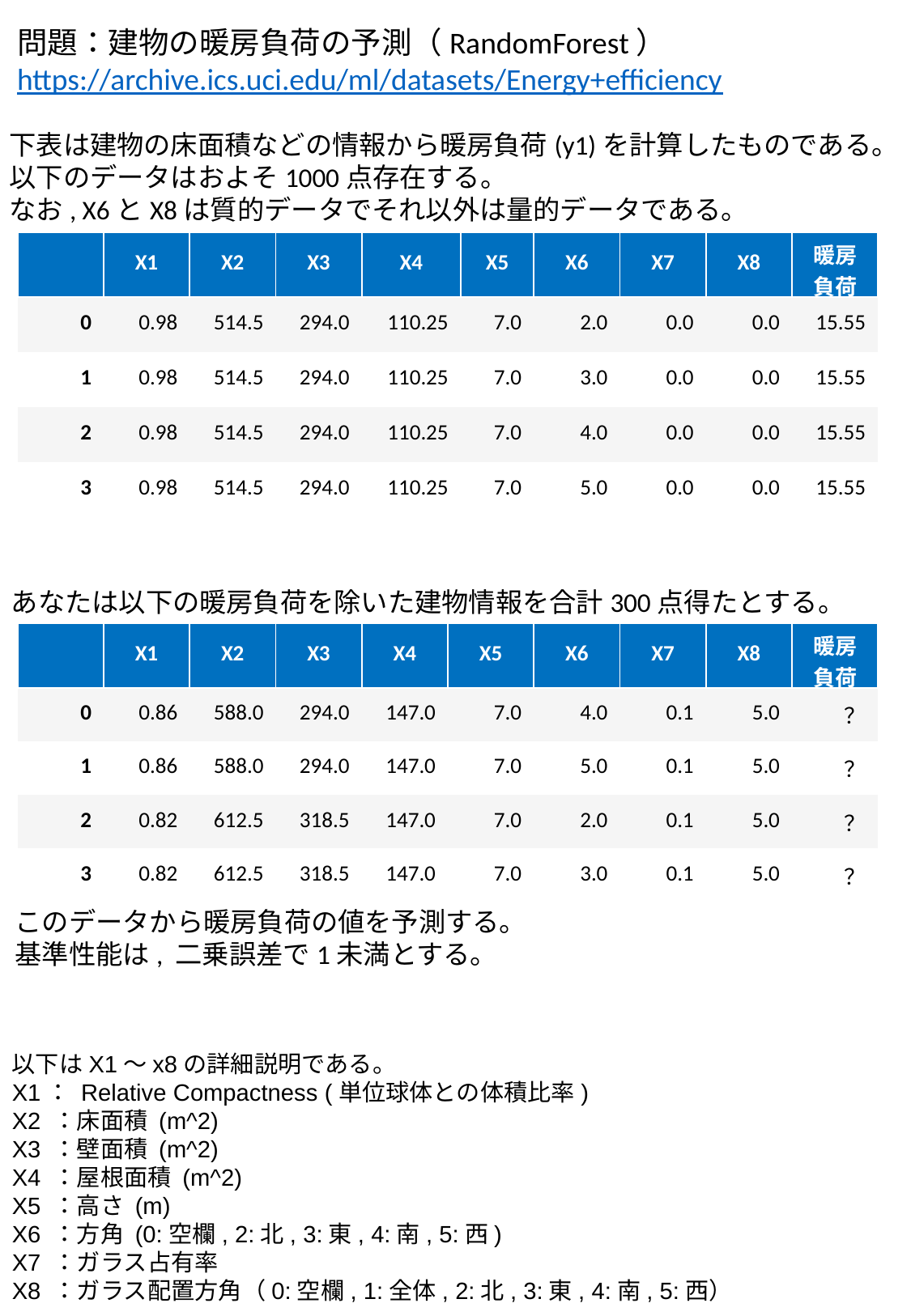

問題：建物の暖房負荷の予測（RandomForest）
https://archive.ics.uci.edu/ml/datasets/Energy+efficiency
下表は建物の床面積などの情報から暖房負荷(y1)を計算したものである。
以下のデータはおよそ1000点存在する。
なお, X6とX8は質的データでそれ以外は量的データである。
|  | X1 | X2 | X3 | X4 | X5 | X6 | X7 | X8 | 暖房負荷 |
| --- | --- | --- | --- | --- | --- | --- | --- | --- | --- |
| 0 | 0.98 | 514.5 | 294.0 | 110.25 | 7.0 | 2.0 | 0.0 | 0.0 | 15.55 |
| 1 | 0.98 | 514.5 | 294.0 | 110.25 | 7.0 | 3.0 | 0.0 | 0.0 | 15.55 |
| 2 | 0.98 | 514.5 | 294.0 | 110.25 | 7.0 | 4.0 | 0.0 | 0.0 | 15.55 |
| 3 | 0.98 | 514.5 | 294.0 | 110.25 | 7.0 | 5.0 | 0.0 | 0.0 | 15.55 |
あなたは以下の暖房負荷を除いた建物情報を合計300点得たとする。
|  | X1 | X2 | X3 | X4 | X5 | X6 | X7 | X8 | 暖房負荷 |
| --- | --- | --- | --- | --- | --- | --- | --- | --- | --- |
| 0 | 0.86 | 588.0 | 294.0 | 147.0 | 7.0 | 4.0 | 0.1 | 5.0 | ？ |
| 1 | 0.86 | 588.0 | 294.0 | 147.0 | 7.0 | 5.0 | 0.1 | 5.0 | ？ |
| 2 | 0.82 | 612.5 | 318.5 | 147.0 | 7.0 | 2.0 | 0.1 | 5.0 | ？ |
| 3 | 0.82 | 612.5 | 318.5 | 147.0 | 7.0 | 3.0 | 0.1 | 5.0 | ？ |
このデータから暖房負荷の値を予測する。
基準性能は, 二乗誤差で1未満とする。
以下はX1～x8の詳細説明である。
X1： Relative Compactness (単位球体との体積比率) 
X2 ：床面積 (m^2)
X3 ：壁面積 (m^2)
X4 ：屋根面積 (m^2)
X5 ：高さ (m)
X6 ：方角 (0:空欄, 2:北, 3:東, 4:南, 5:西) 
X7 ：ガラス占有率 
X8 ：ガラス配置方角（0:空欄, 1:全体, 2:北, 3:東, 4:南, 5:西）